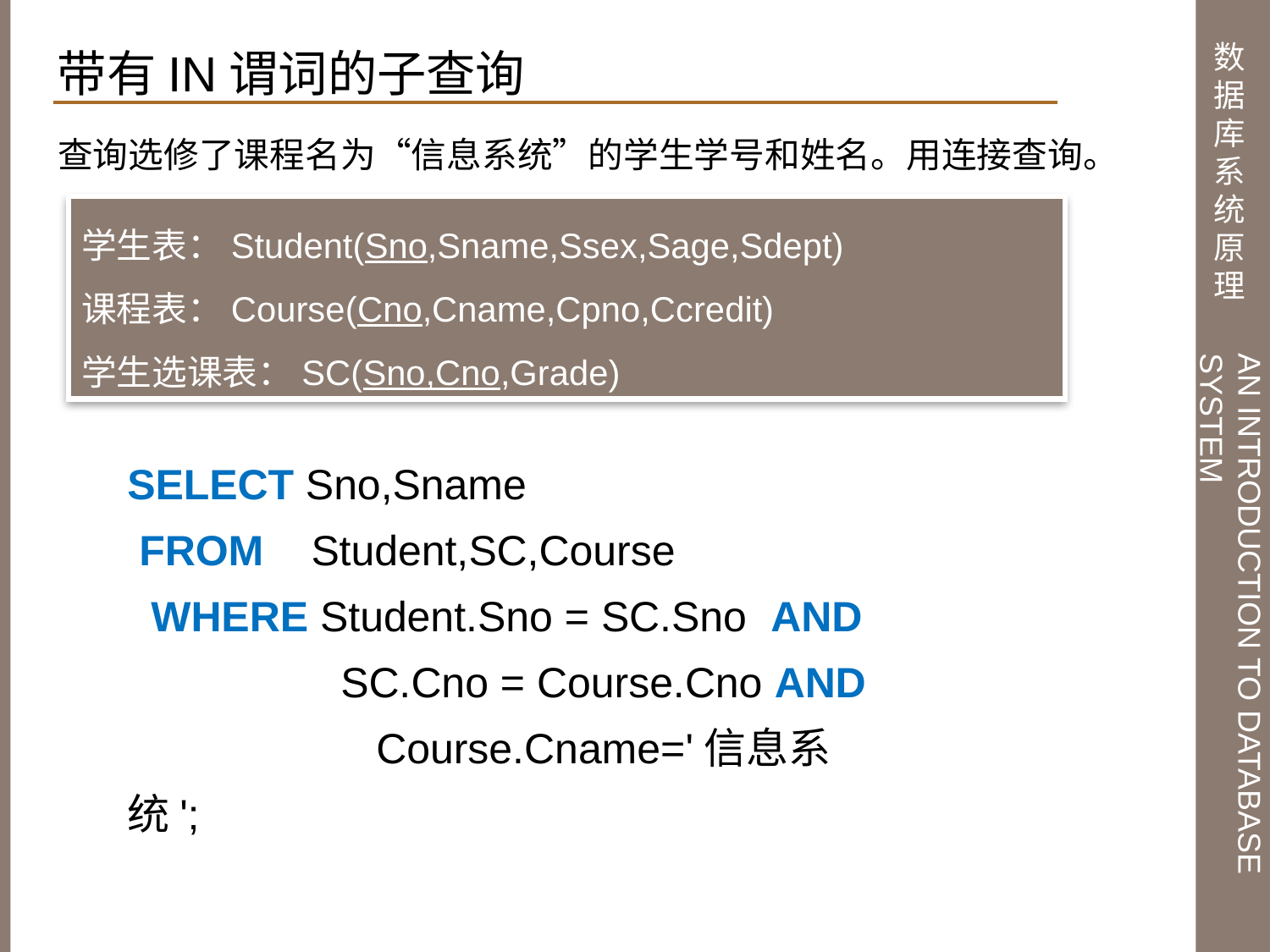

带有IN谓词的子查询
查询选修了课程名为“信息系统”的学生学号和姓名。用连接查询。
学生表：Student(Sno,Sname,Ssex,Sage,Sdept)
课程表：Course(Cno,Cname,Cpno,Ccredit)
学生选课表：SC(Sno,Cno,Grade)
SELECT Sno,Sname
 FROM    Student,SC,Course
  WHERE Student.Sno = SC.Sno  AND
                  SC.Cno = Course.Cno AND
                     Course.Cname='信息系统';